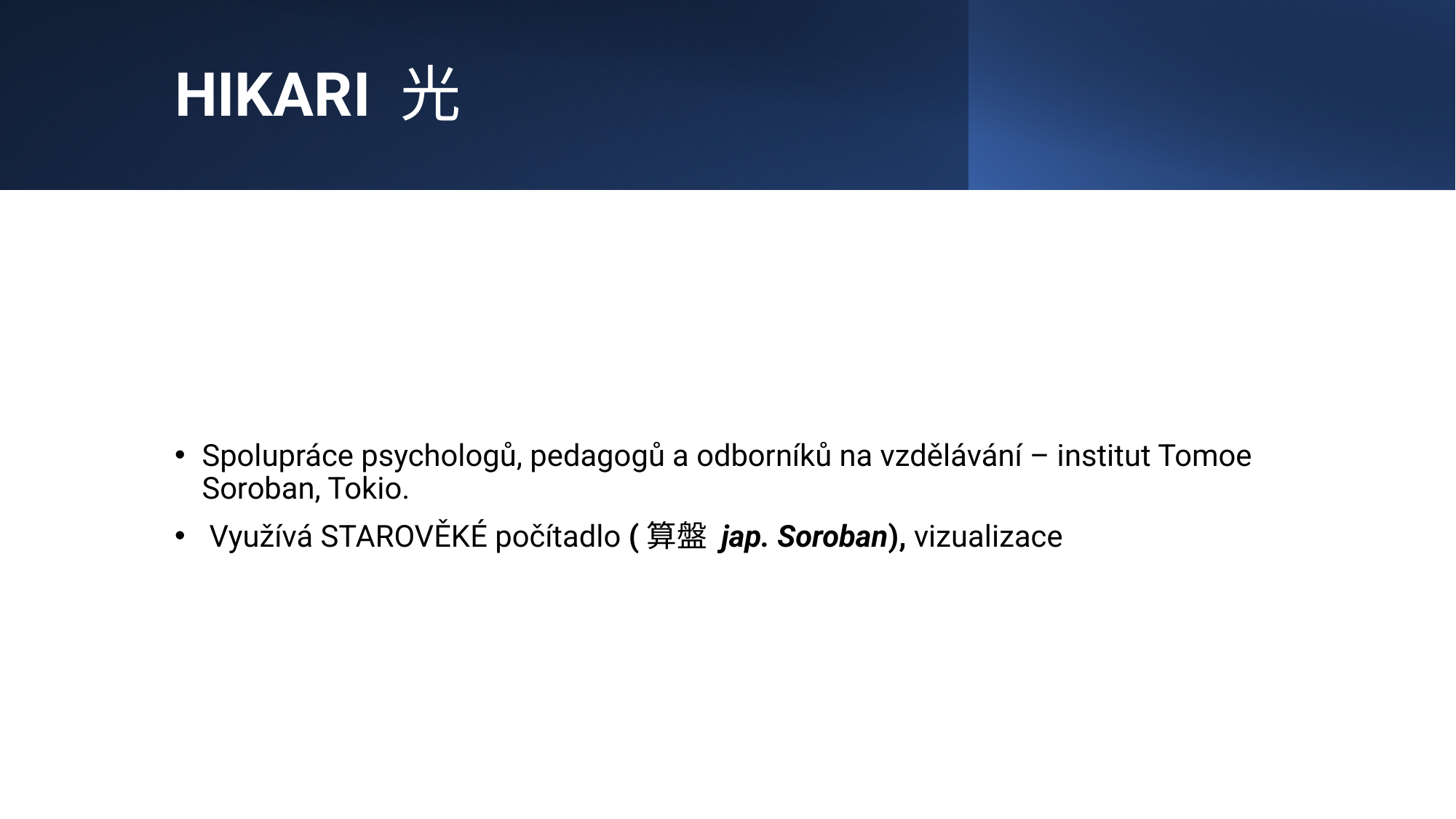

# HIKARI 光
Spolupráce psychologů, pedagogů a odborníků na vzdělávání – institut Tomoe Soroban, Tokio.
 Využívá STAROVĚKÉ počítadlo (算盤 jap. Soroban), vizualizace